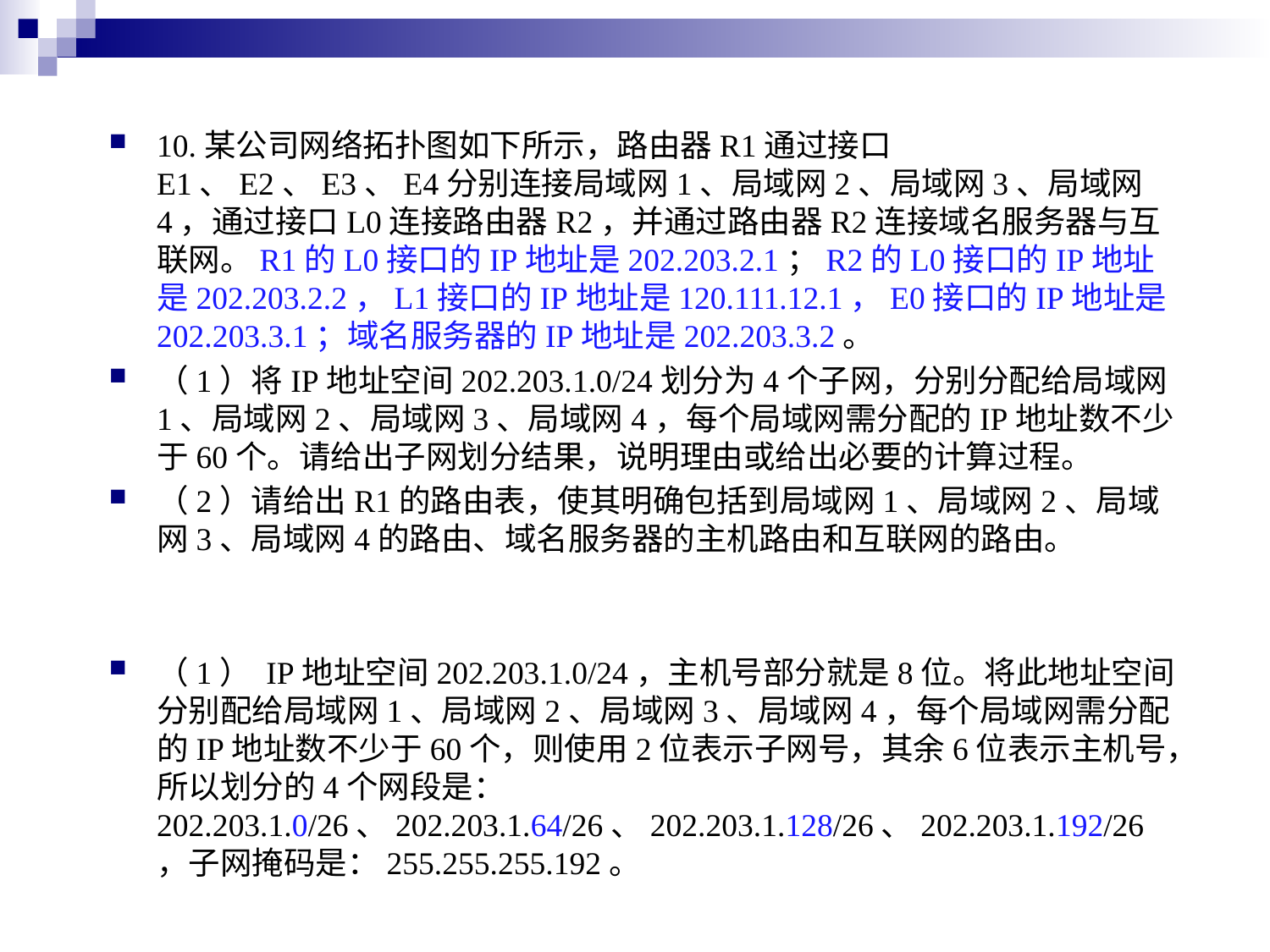

10.某公司网络拓扑图如下所示，路由器R1通过接口E1、E2、E3、E4分别连接局域网1、局域网2、局域网3、局域网4，通过接口L0连接路由器R2，并通过路由器R2连接域名服务器与互联网。R1的L0接口的IP地址是202.203.2.1；R2的L0接口的IP地址是202.203.2.2，L1接口的IP地址是120.111.12.1，E0接口的IP地址是202.203.3.1；域名服务器的IP地址是202.203.3.2。
（1）将IP地址空间202.203.1.0/24划分为4个子网，分别分配给局域网1、局域网2、局域网3、局域网4，每个局域网需分配的IP地址数不少于60个。请给出子网划分结果，说明理由或给出必要的计算过程。
（2）请给出R1的路由表，使其明确包括到局域网1、局域网2、局域网3、局域网4的路由、域名服务器的主机路由和互联网的路由。

（1） IP地址空间202.203.1.0/24，主机号部分就是8位。将此地址空间分别配给局域网1、局域网2、局域网3、局域网4，每个局域网需分配的IP地址数不少于60个，则使用2位表示子网号，其余6位表示主机号，所以划分的4个网段是：202.203.1.0/26、202.203.1.64/26、202.203.1.128/26、202.203.1.192/26，子网掩码是：255.255.255.192。